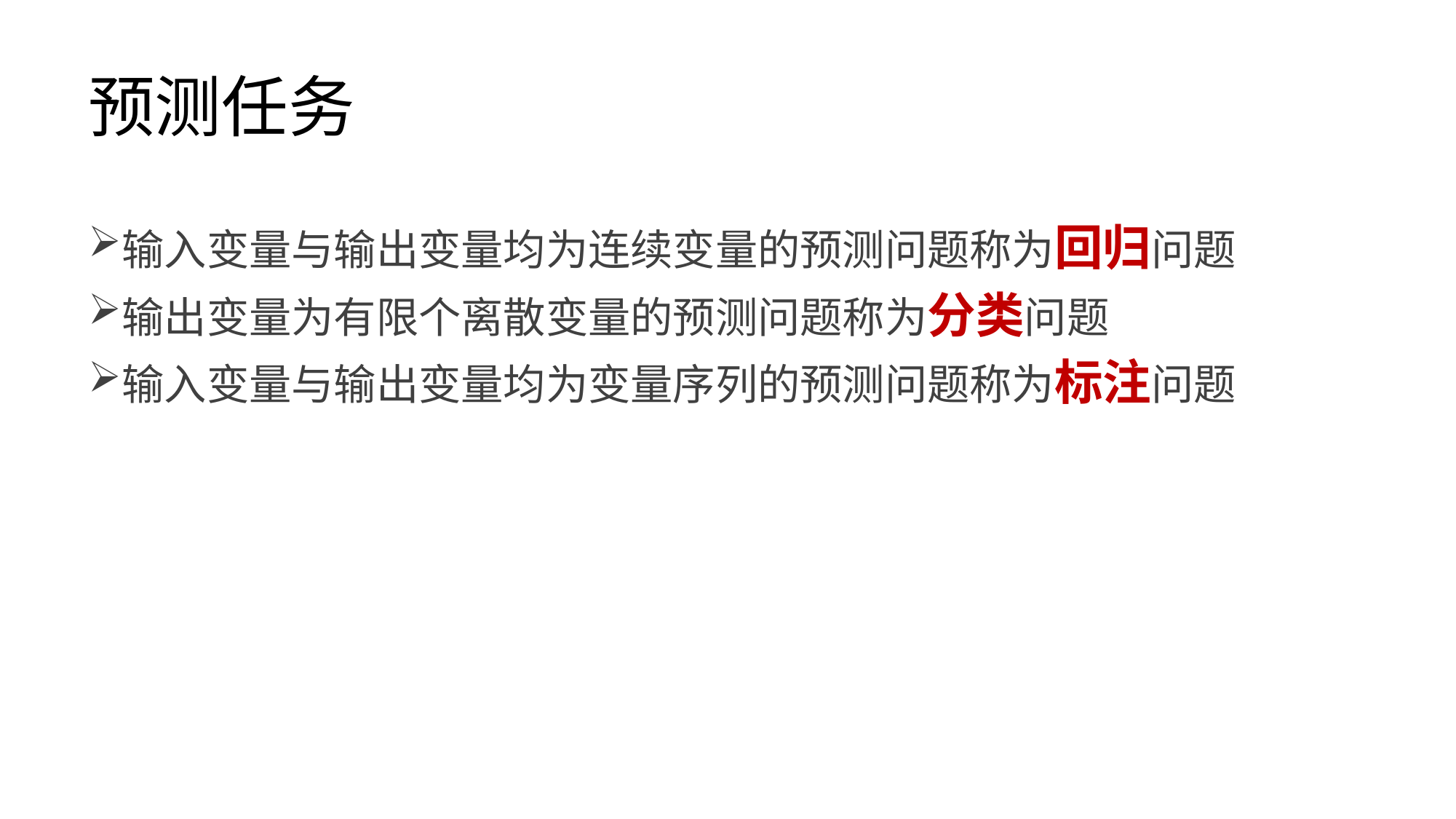

# 预测任务
输入变量与输出变量均为连续变量的预测问题称为回归问题
输出变量为有限个离散变量的预测问题称为分类问题
输入变量与输出变量均为变量序列的预测问题称为标注问题